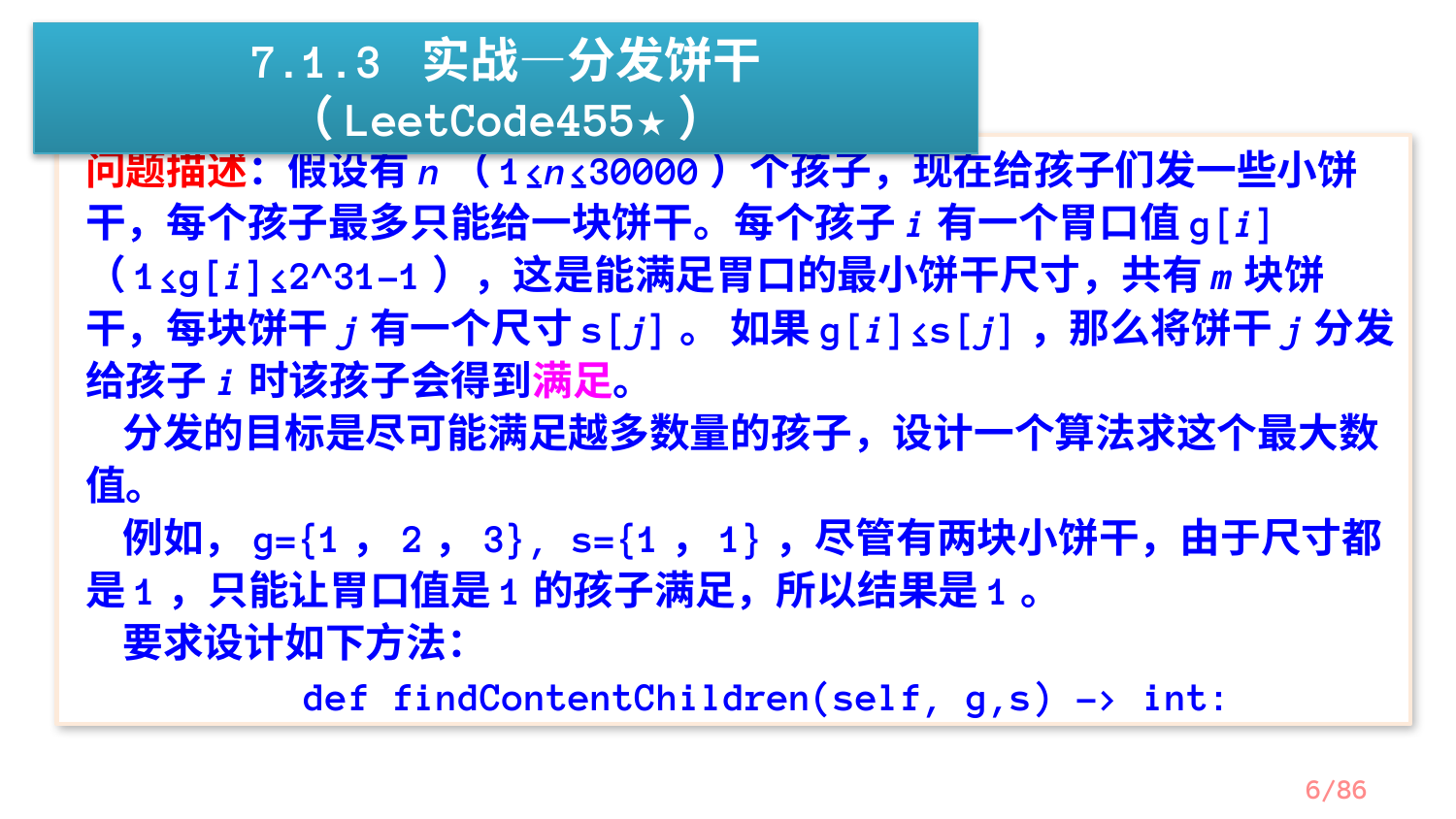

7.1.3 实战—分发饼干（LeetCode455★）
问题描述：假设有n（1≤n≤30000）个孩子，现在给孩子们发一些小饼干，每个孩子最多只能给一块饼干。每个孩子i有一个胃口值g[i]（1≤g[i]≤2^31-1），这是能满足胃口的最小饼干尺寸，共有m块饼干，每块饼干j有一个尺寸s[j]。 如果g[i]≤s[j]，那么将饼干j分发给孩子i时该孩子会得到满足。
   分发的目标是尽可能满足越多数量的孩子，设计一个算法求这个最大数值。
   例如，g={1，2，3}, s={1，1}，尽管有两块小饼干，由于尺寸都是1，只能让胃口值是1的孩子满足，所以结果是1。
   要求设计如下方法：
	def findContentChildren(self, g,s) -> int:
6/86